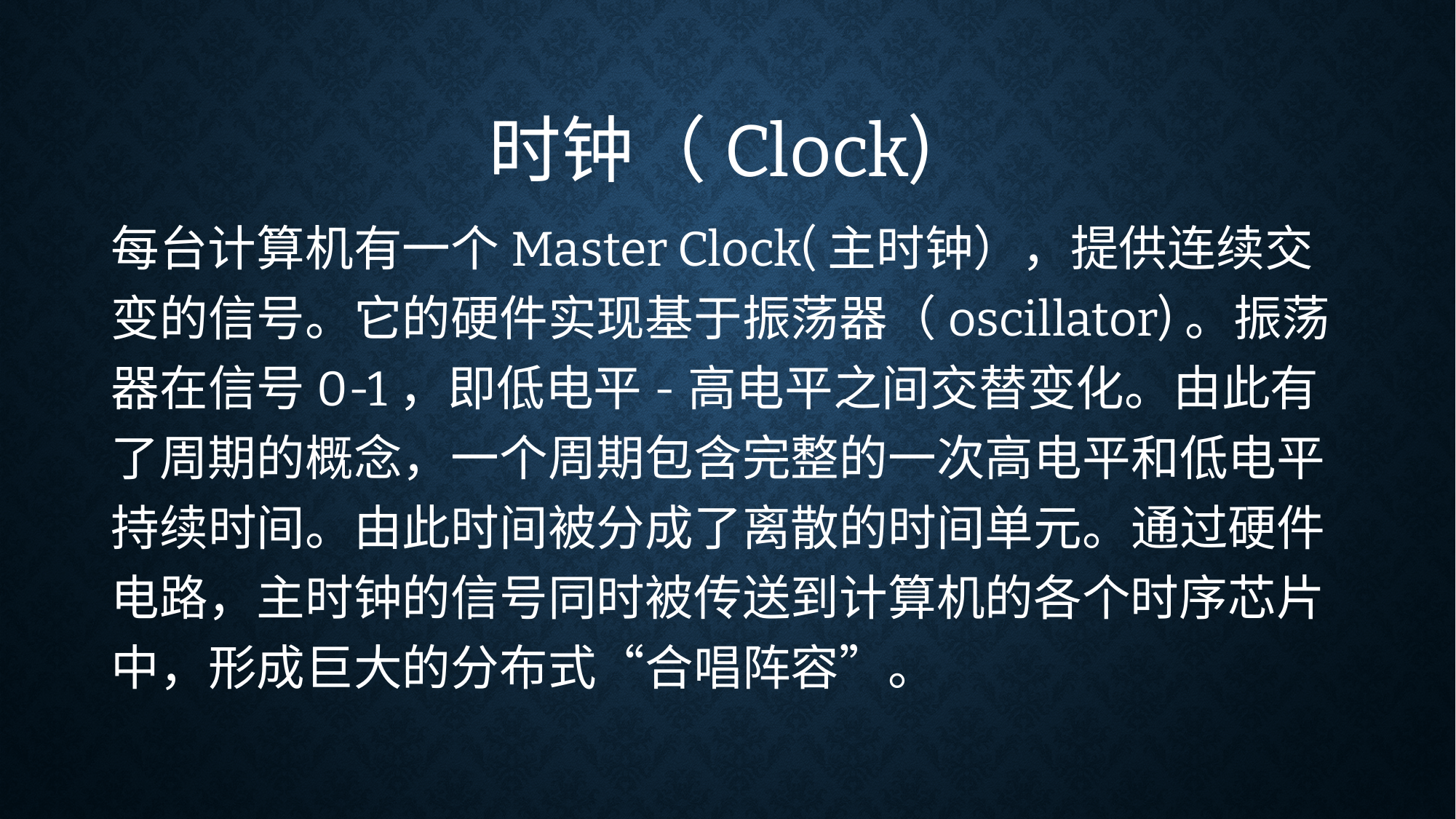

#
                      时钟（Clock)
每台计算机有一个Master Clock(主时钟），提供连续交变的信号。它的硬件实现基于振荡器（oscillator)。振荡器在信号0-1，即低电平-高电平之间交替变化。由此有了周期的概念，一个周期包含完整的一次高电平和低电平持续时间。由此时间被分成了离散的时间单元。通过硬件电路，主时钟的信号同时被传送到计算机的各个时序芯片中，形成巨大的分布式“合唱阵容”。